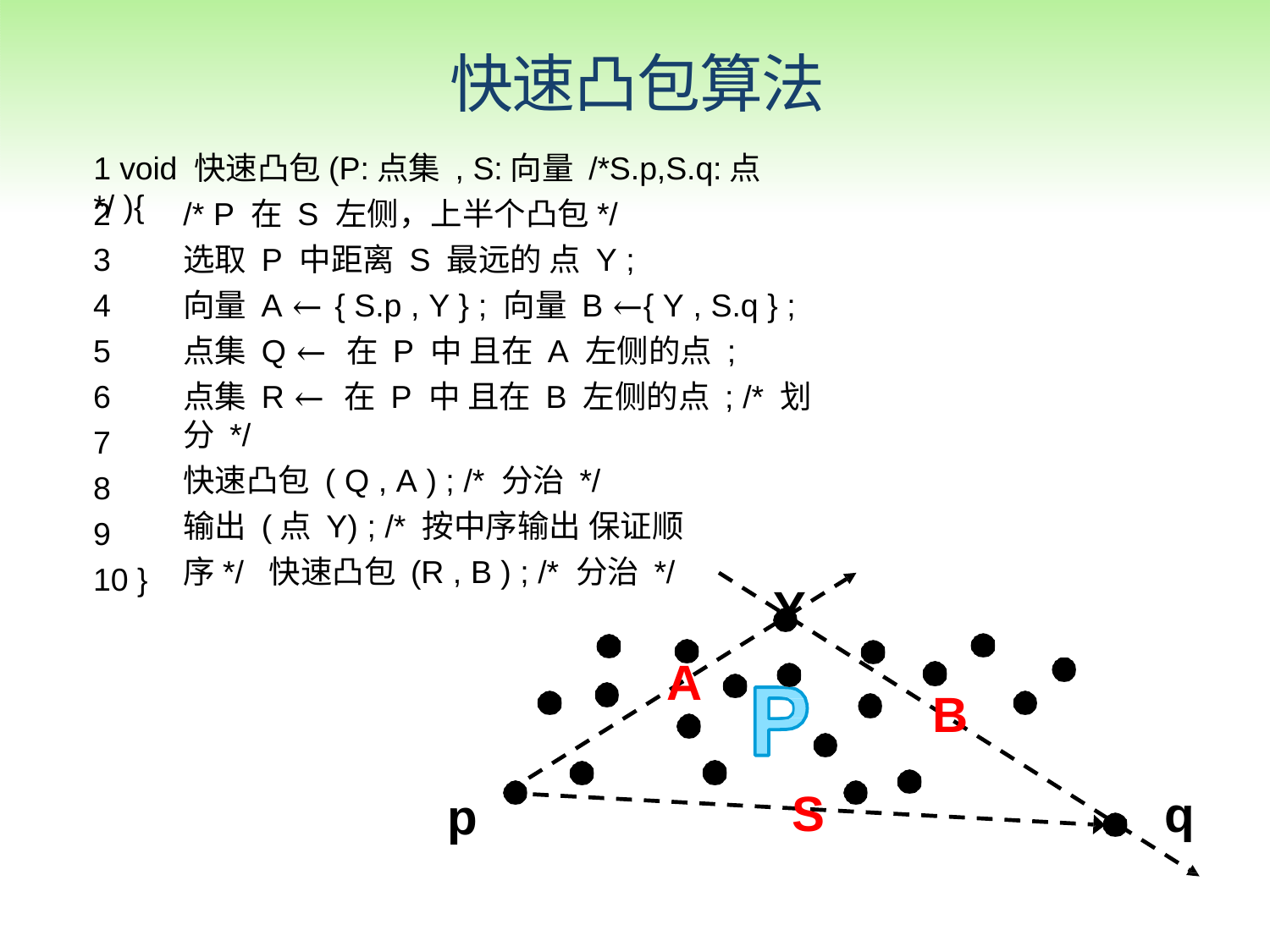

# 快速凸包算法
1 void 快速凸包(P:点集 , S:向量 /*S.p,S.q:点*/ ){
2
3
4
5
6
7
8
9
10 }
/* P 在 S 左侧，上半个凸包*/
选取 P 中距离 S 最远的 点 Y ;
向量A ← { S.p , Y } ; 向量 B ←{ Y , S.q } ;
点集 Q ← 在 P 中 且在A 左侧的点 ;
点集 R ← 在 P 中 且在 B 左侧的点 ; /* 划分 */
快速凸包 ( Q , A ) ; /* 分治 */
输出 (点 Y) ; /* 按中序输出 保证顺序*/  快速凸包 (R , B ) ; /* 分治 */
Y

A

B

S

q
p